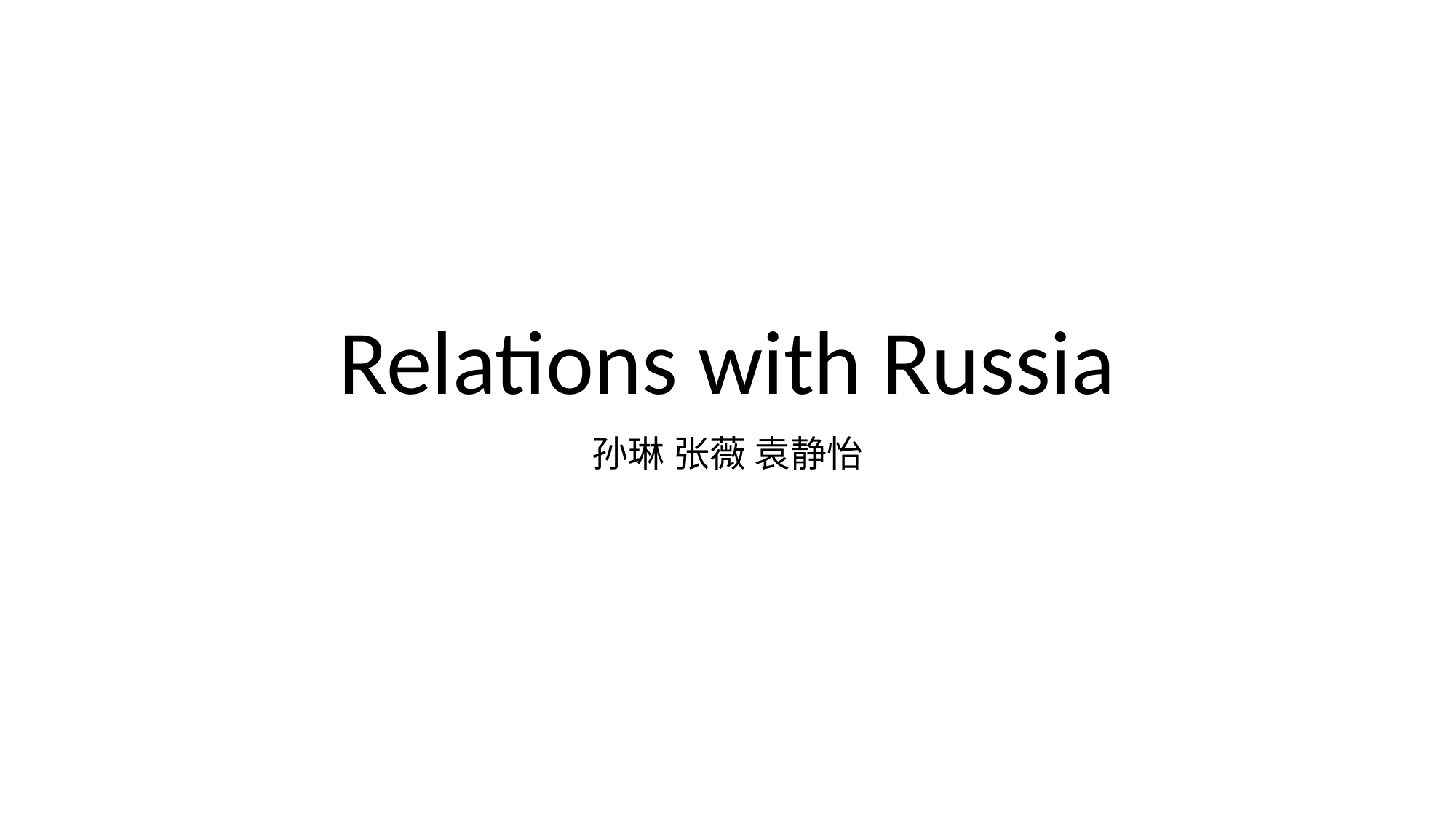

# Relations with Russia
孙琳 张薇 袁静怡